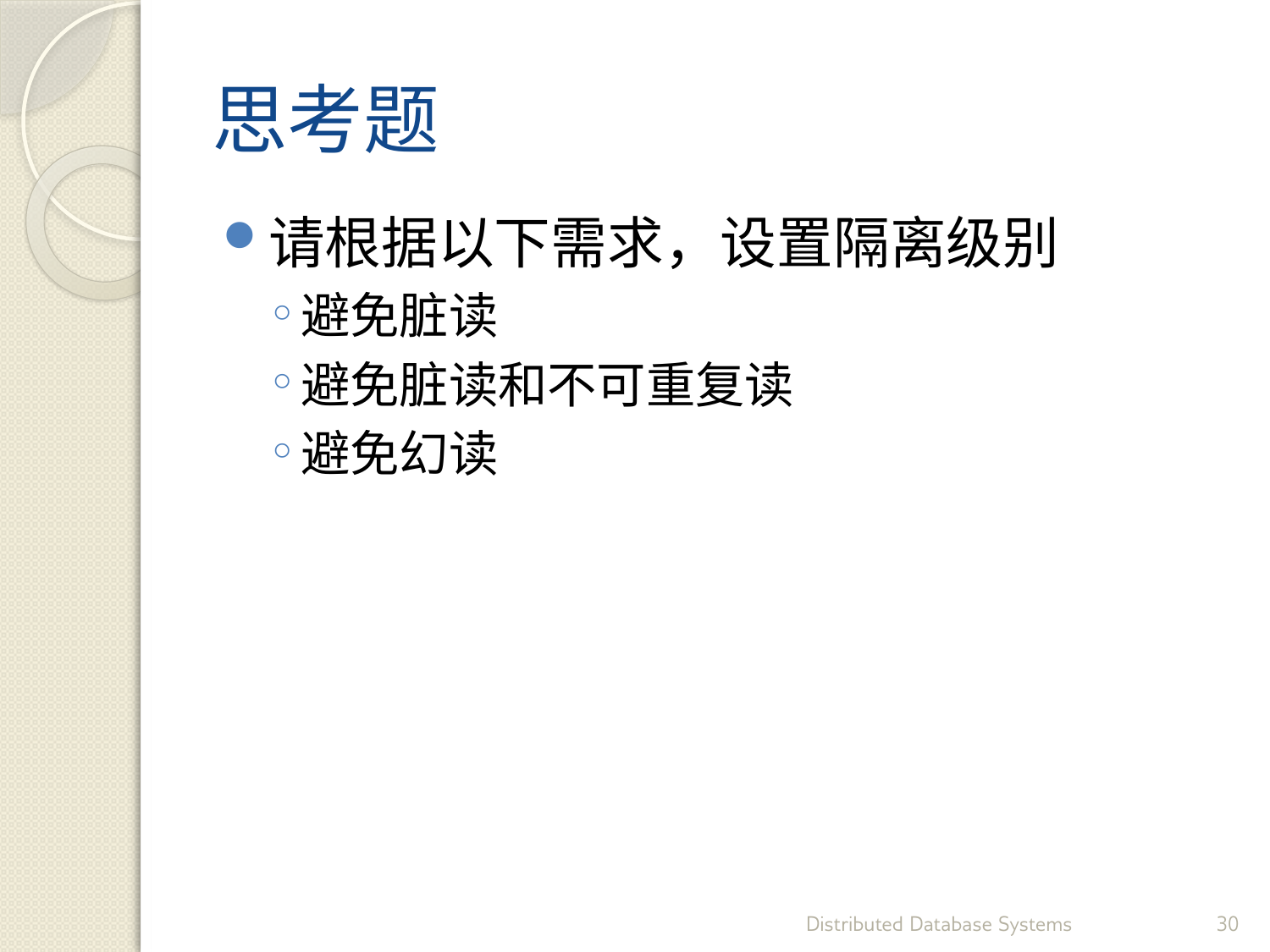

# 思考题
请根据以下需求，设置隔离级别
避免脏读
避免脏读和不可重复读
避免幻读
Distributed Database Systems
30